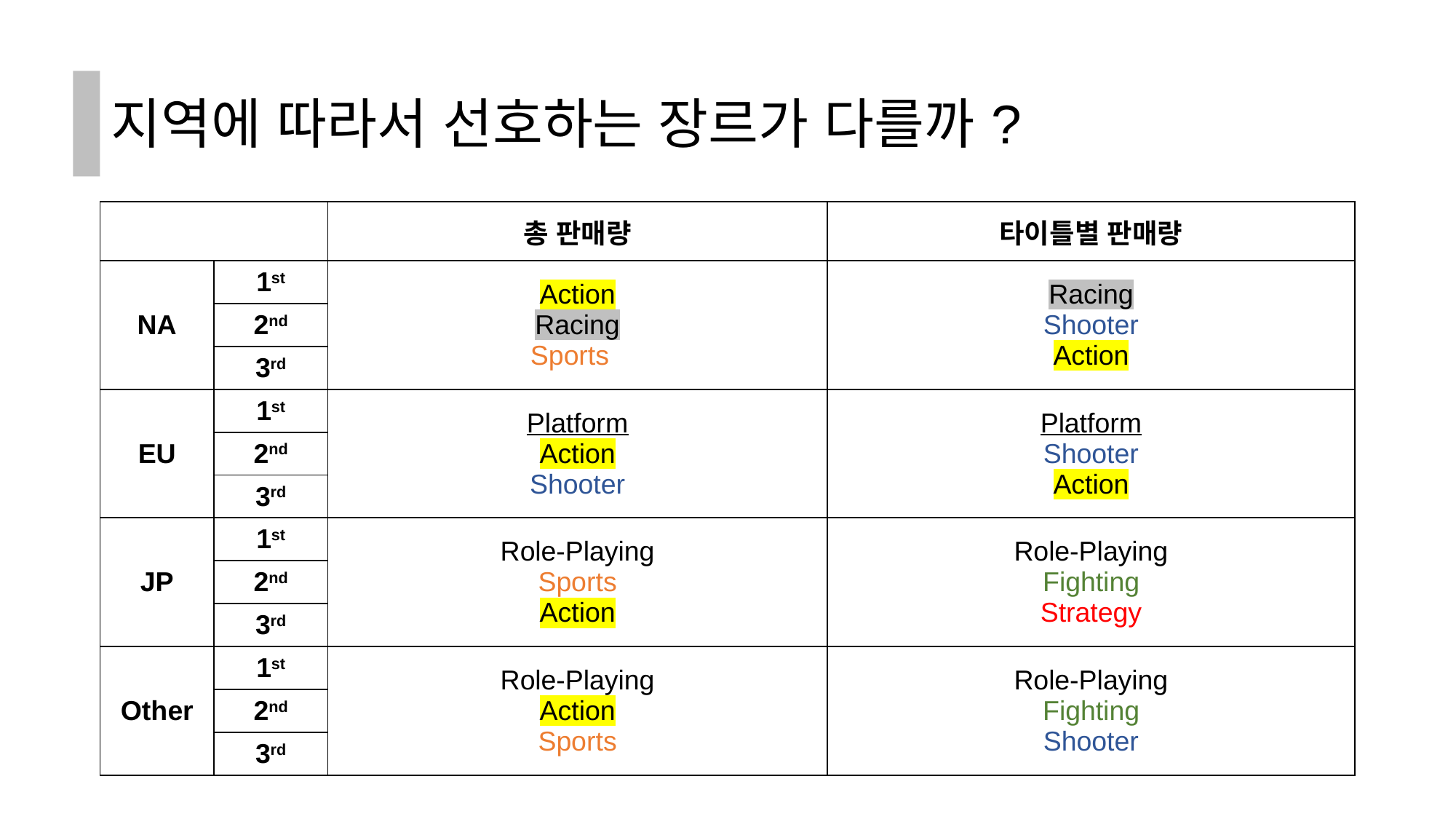

# 지역에 따라서 선호하는 장르가 다를까?
|  |  | 총 판매량 | 타이틀별 판매량 |
| --- | --- | --- | --- |
| NA | 1st | Action Racing Sports | Racing Shooter Action |
|  | 2nd |  |  |
|  | 3rd |  |  |
| EU | 1st | Platform Action Shooter | Platform Shooter Action |
|  | 2nd |  |  |
|  | 3rd |  |  |
| JP | 1st | Role-Playing Sports Action | Role-Playing Fighting Strategy |
|  | 2nd |  |  |
|  | 3rd |  |  |
| Other | 1st | Role-Playing Action Sports | Role-Playing Fighting Shooter |
|  | 2nd |  |  |
|  | 3rd |  |  |